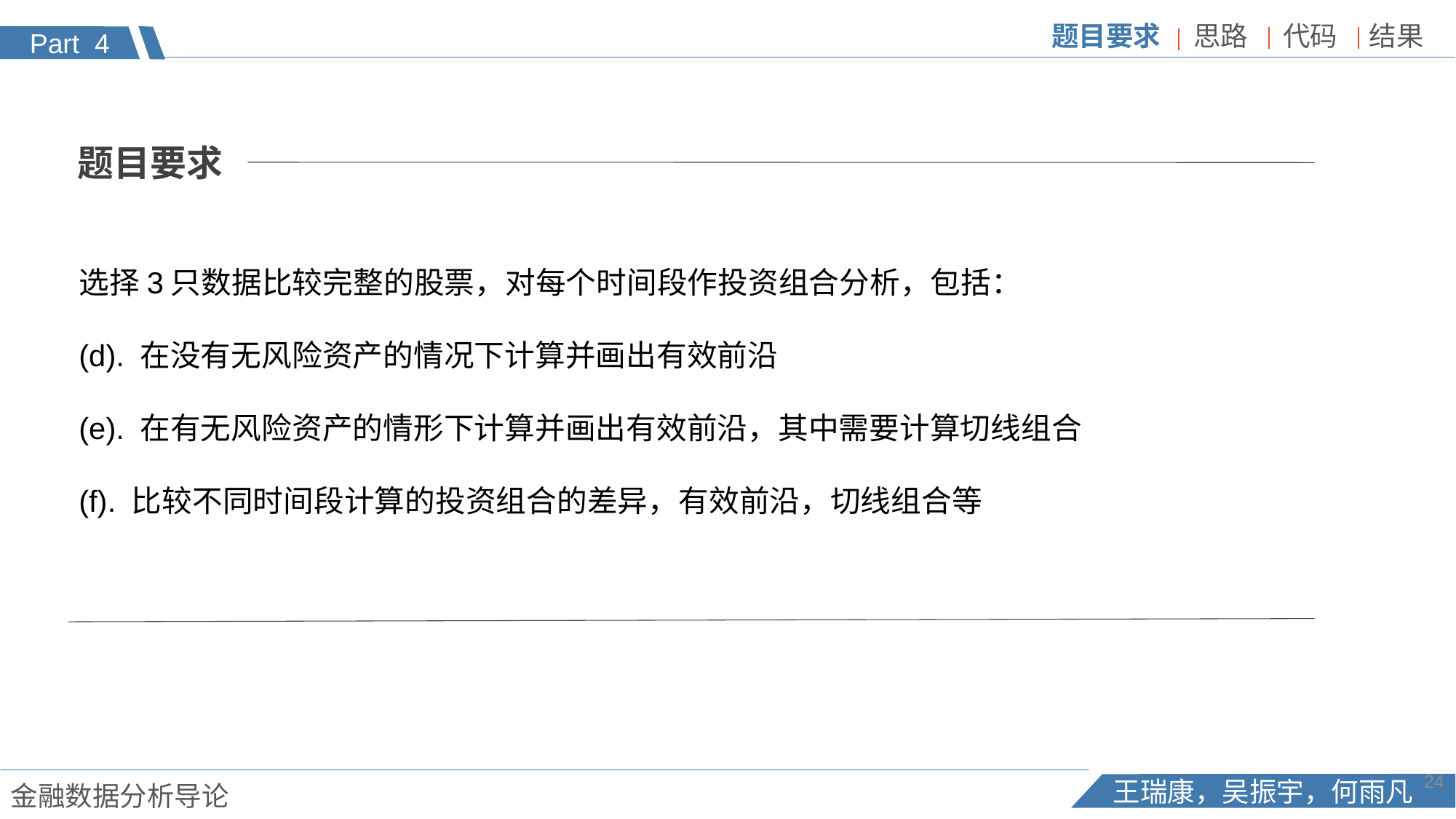

题目要求
选择3只数据比较完整的股票，对每个时间段作投资组合分析，包括：
(d). 在没有无风险资产的情况下计算并画出有效前沿
(e). 在有无风险资产的情形下计算并画出有效前沿，其中需要计算切线组合
(f). 比较不同时间段计算的投资组合的差异，有效前沿，切线组合等

24